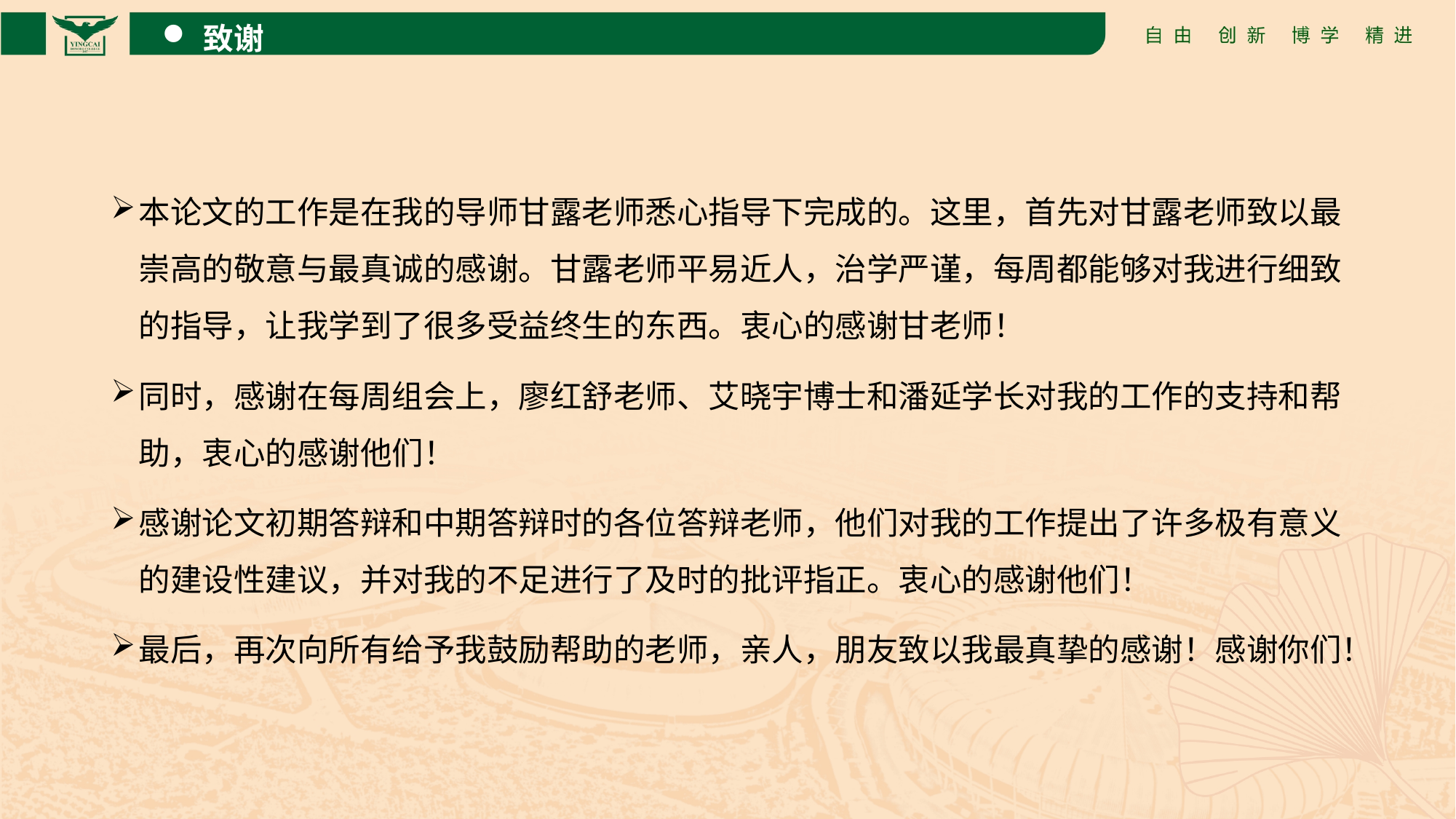

致谢
本论文的工作是在我的导师甘露老师悉心指导下完成的。这里，首先对甘露老师致以最崇高的敬意与最真诚的感谢。甘露老师平易近人，治学严谨，每周都能够对我进行细致的指导，让我学到了很多受益终生的东西。衷心的感谢甘老师！
同时，感谢在每周组会上，廖红舒老师、艾晓宇博士和潘延学长对我的工作的支持和帮助，衷心的感谢他们！
感谢论文初期答辩和中期答辩时的各位答辩老师，他们对我的工作提出了许多极有意义的建设性建议，并对我的不足进行了及时的批评指正。衷心的感谢他们！
最后，再次向所有给予我鼓励帮助的老师，亲人，朋友致以我最真挚的感谢！感谢你们！